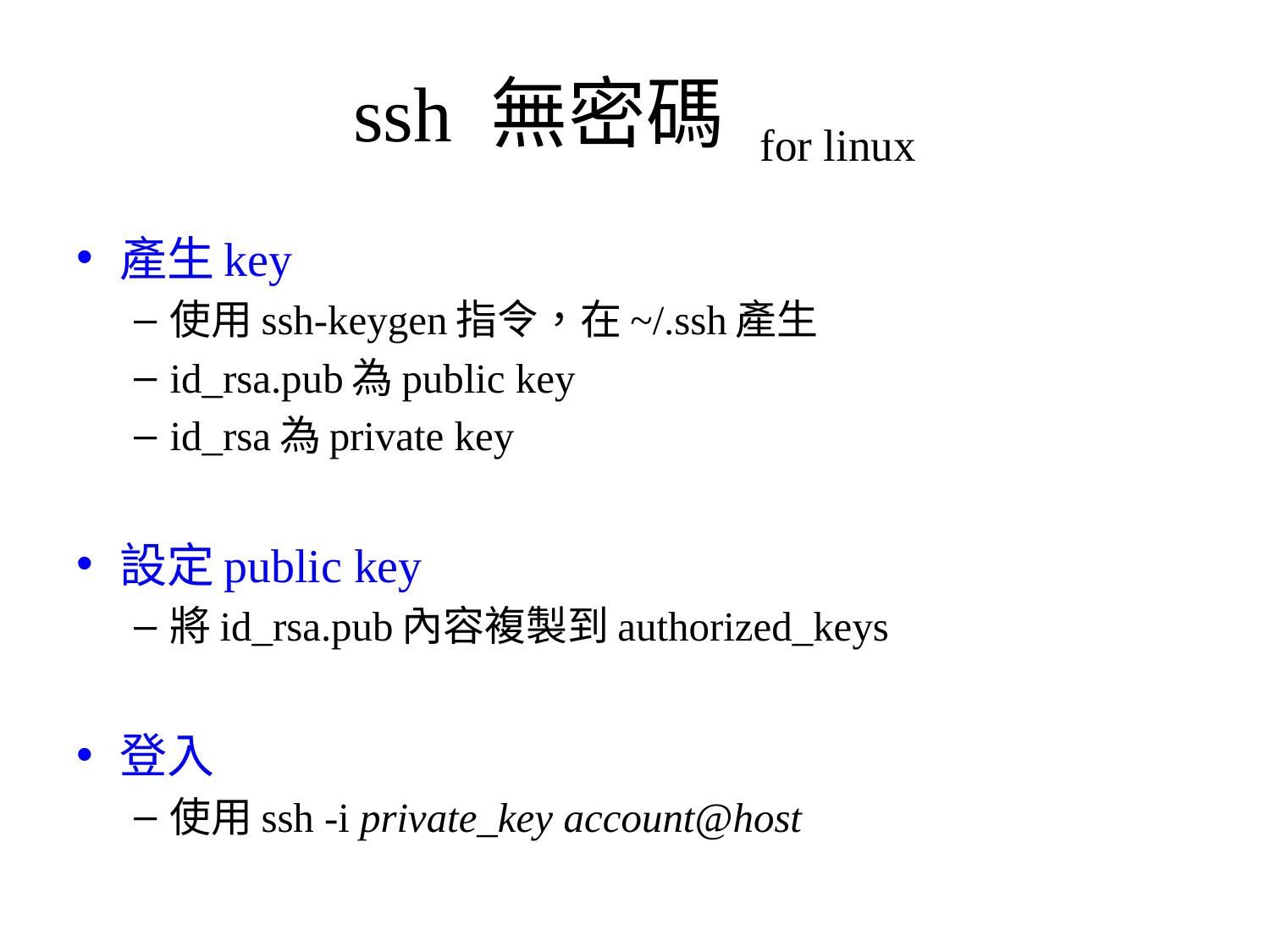

# ssh 無密碼 for linux
產生key
使用ssh-keygen指令，在~/.ssh產生
id_rsa.pub為public key
id_rsa為private key

設定public key
將id_rsa.pub內容複製到authorized_keys

登入
使用ssh -i private_key account@host